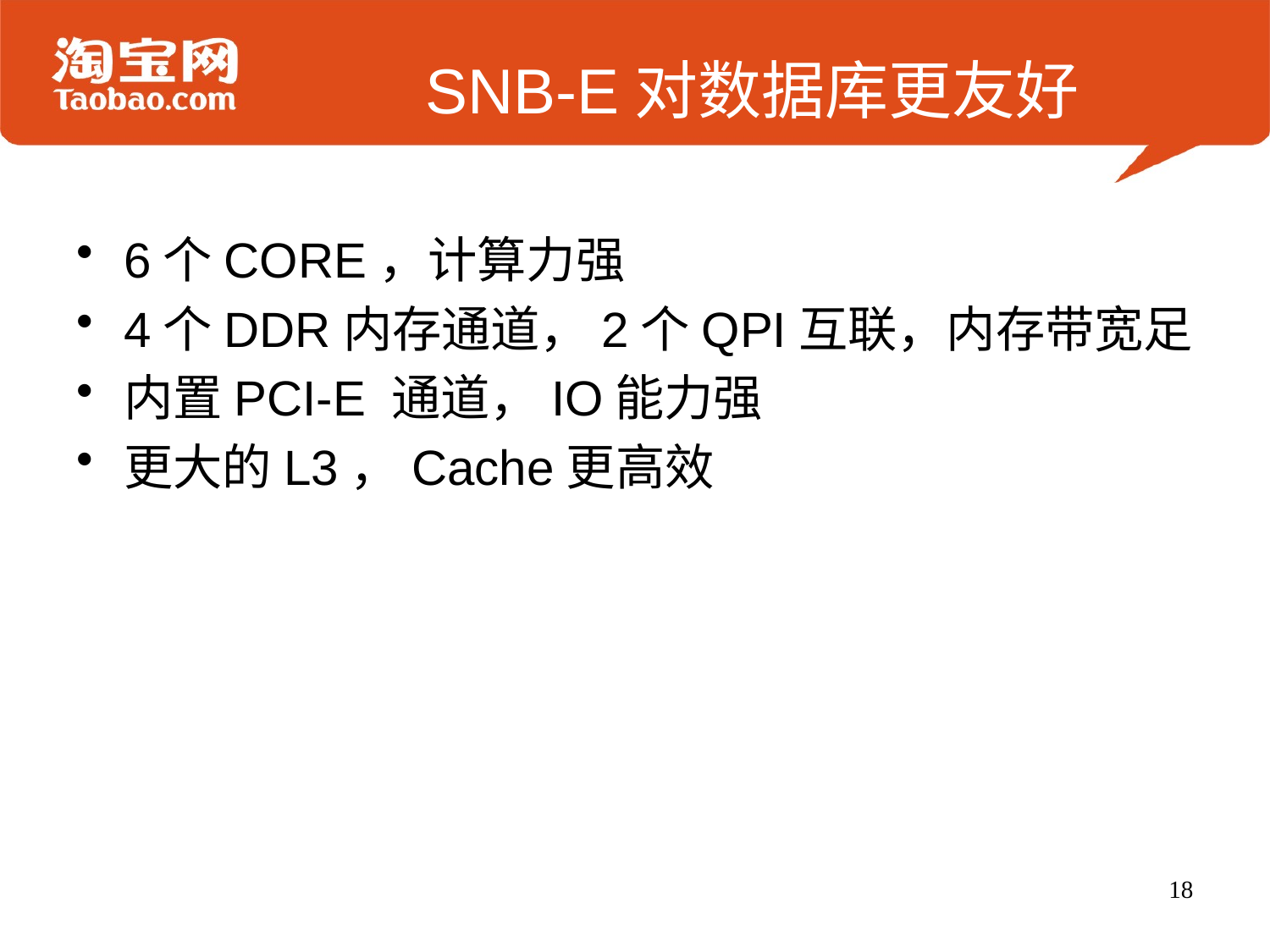

# SNB-E对数据库更友好
6个CORE，计算力强
4个DDR内存通道，2个QPI互联，内存带宽足
内置PCI-E 通道，IO能力强
更大的L3，Cache更高效
18